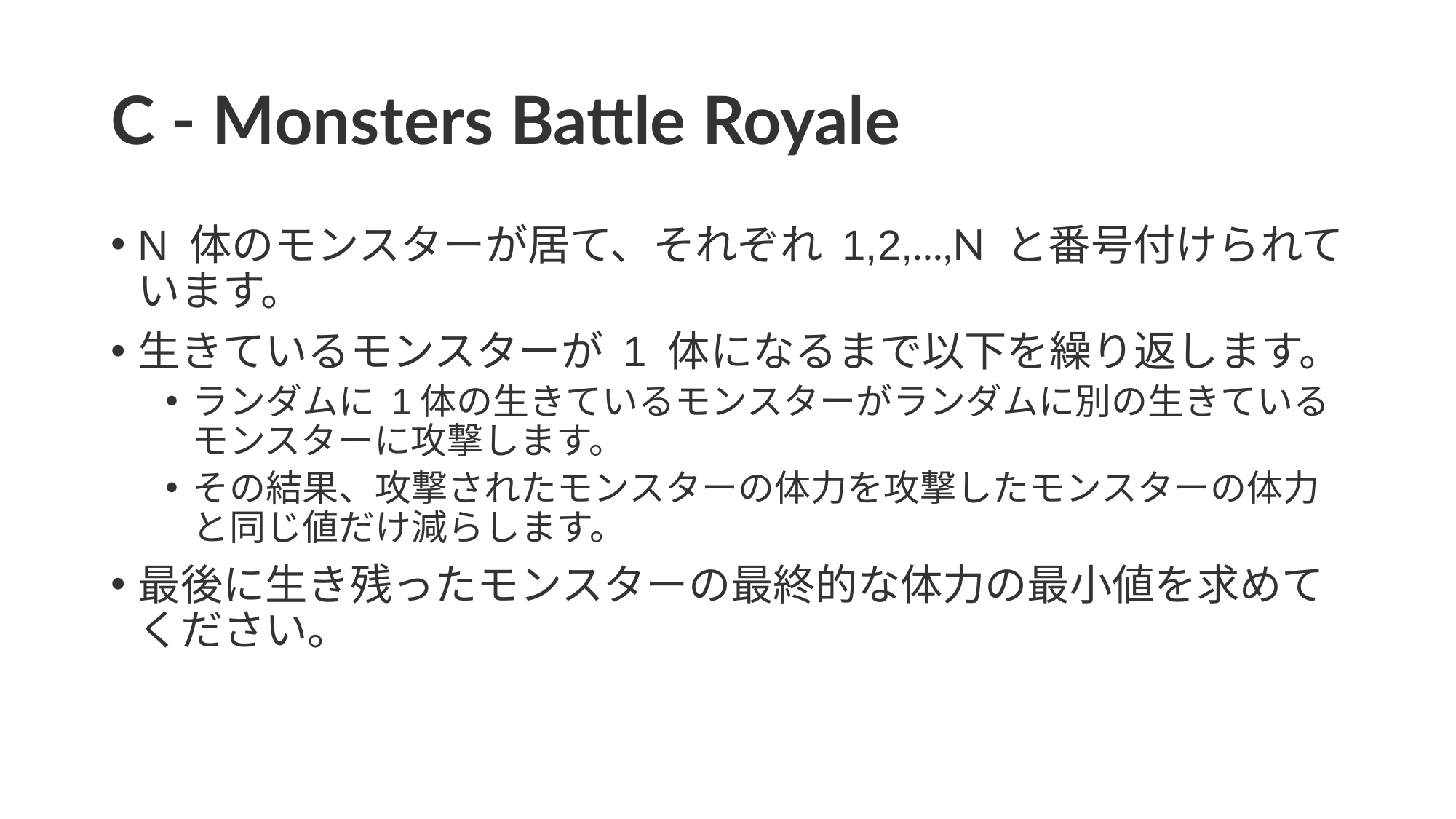

# C - Monsters Battle Royale
N 体のモンスターが居て、それぞれ 1,2,...,N と番号付けられています。
生きているモンスターが 1 体になるまで以下を繰り返します。
ランダムに 1体の生きているモンスターがランダムに別の生きているモンスターに攻撃します。
その結果、攻撃されたモンスターの体力を攻撃したモンスターの体力と同じ値だけ減らします。
最後に生き残ったモンスターの最終的な体力の最小値を求めてください。